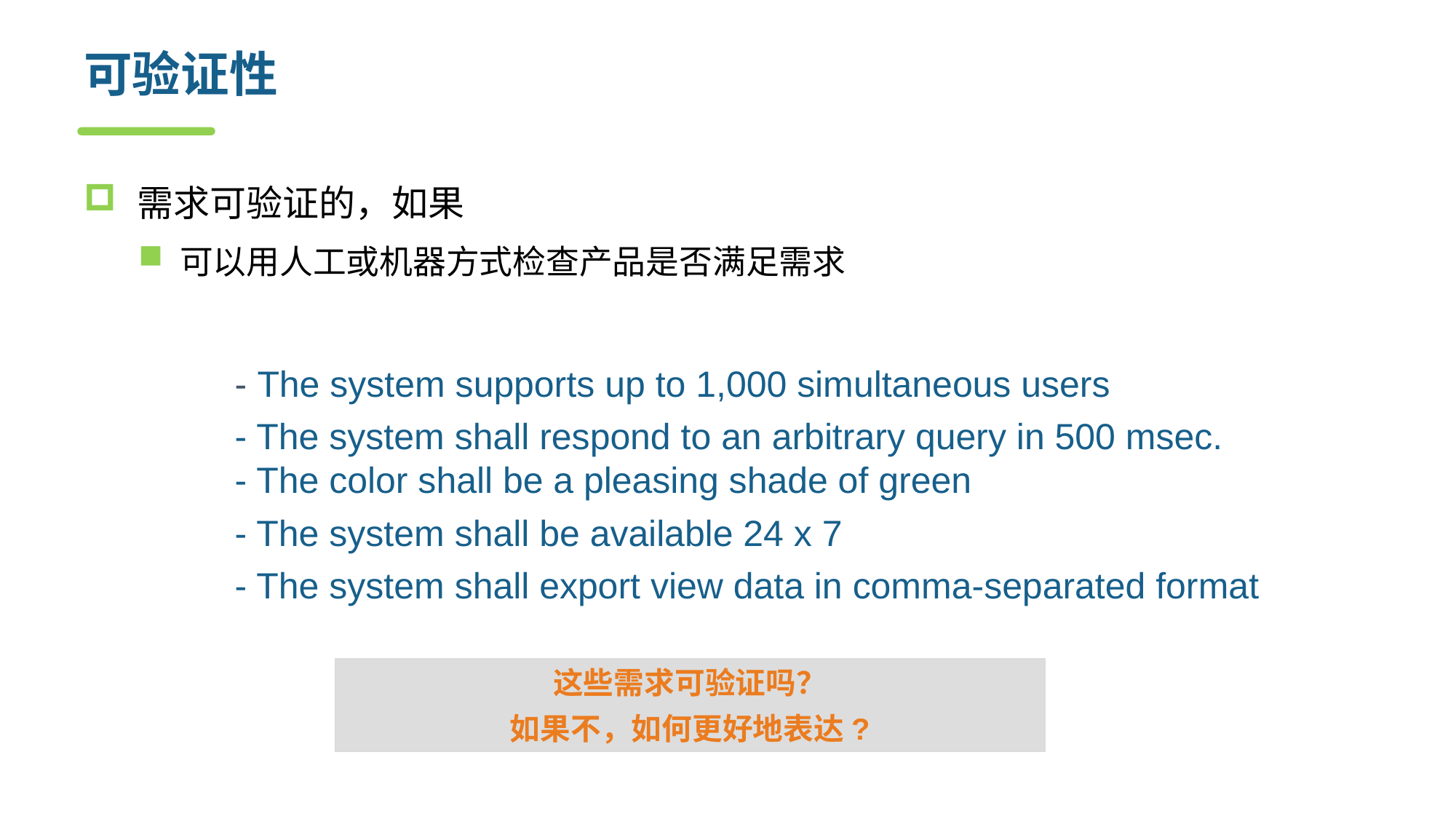

# 可验证性
需求可验证的，如果
可以用人工或机器方式检查产品是否满足需求
- The system supports up to 1,000 simultaneous users
- The system shall respond to an arbitrary query in 500 msec.
- The color shall be a pleasing shade of green
- The system shall be available 24 x 7
- The system shall export view data in comma-separated format
这些需求可验证吗？
如果不，如何更好地表达?
25